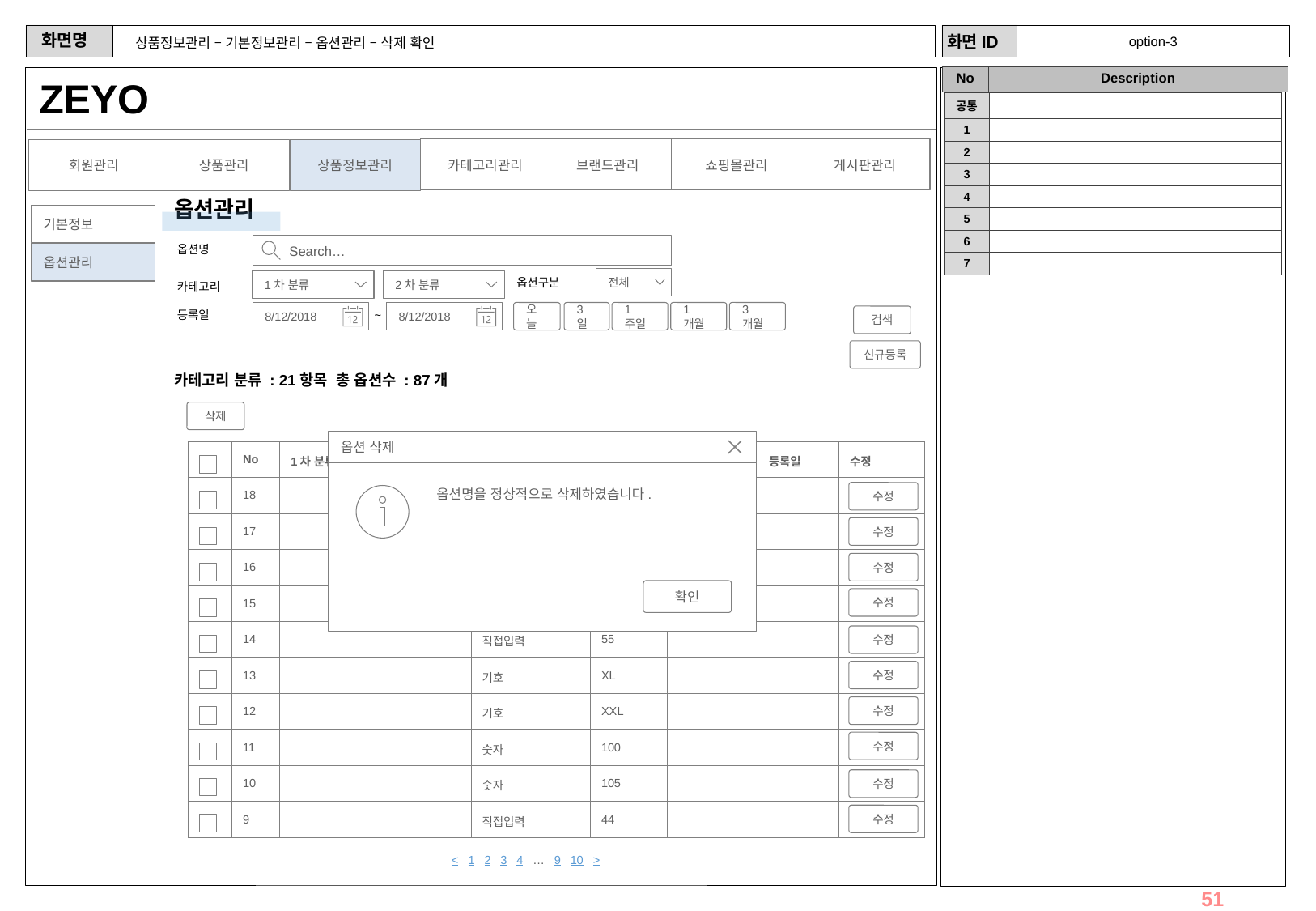

option-3
# 상품정보관리 – 기본정보관리 – 옵션관리 – 삭제 확인
ZEYO
| 공통 |  |
| --- | --- |
| 1 |  |
| 2 |  |
| 3 |  |
| 4 |  |
| 5 |  |
| 6 |  |
| 7 |  |
카테고리관리
브랜드관리
쇼핑몰관리
게시판관리
회원관리
상품관리
상품정보관리
옵션관리

기본정보
Search…

옵션명
옵션관리
전체

옵션구분
1차 분류

2차 분류

카테고리
등록일
~
8/12/2018

8/12/2018

오늘
3일
1주일
1개월
3개월
검색
신규등록
카테고리 분류 : 21항목  총 옵션수 : 87개
삭제
옵션 삭제

옵션명을 정상적으로 삭제하였습니다.

Abort
Cancel
확인
|  | No | 1차 분류 | 2차 분류 | 옵션구분 | 옵션명 | 적용상품수 | 등록일 | 수정 |
| --- | --- | --- | --- | --- | --- | --- | --- | --- |
|  | 18 |  |  | 기호 | S |  |  |  |
|  | 17 |  |  | 기호 | M |  |  |  |
|  | 16 |  |  | 숫자 | 95 |  |  |  |
|  | 15 |  |  | 숫자 | 100 |  |  |  |
|  | 14 |  |  | 직접입력 | 55 |  |  |  |
|  | 13 |  |  | 기호 | XL |  |  |  |
|  | 12 |  |  | 기호 | XXL |  |  |  |
|  | 11 |  |  | 숫자 | 100 |  |  |  |
|  | 10 |  |  | 숫자 | 105 |  |  |  |
|  | 9 |  |  | 직접입력 | 44 |  |  |  |

수정

수정

수정

수정

수정

수정

수정

수정

수정

수정

<   1   2   3   4   …   9   10   >
51